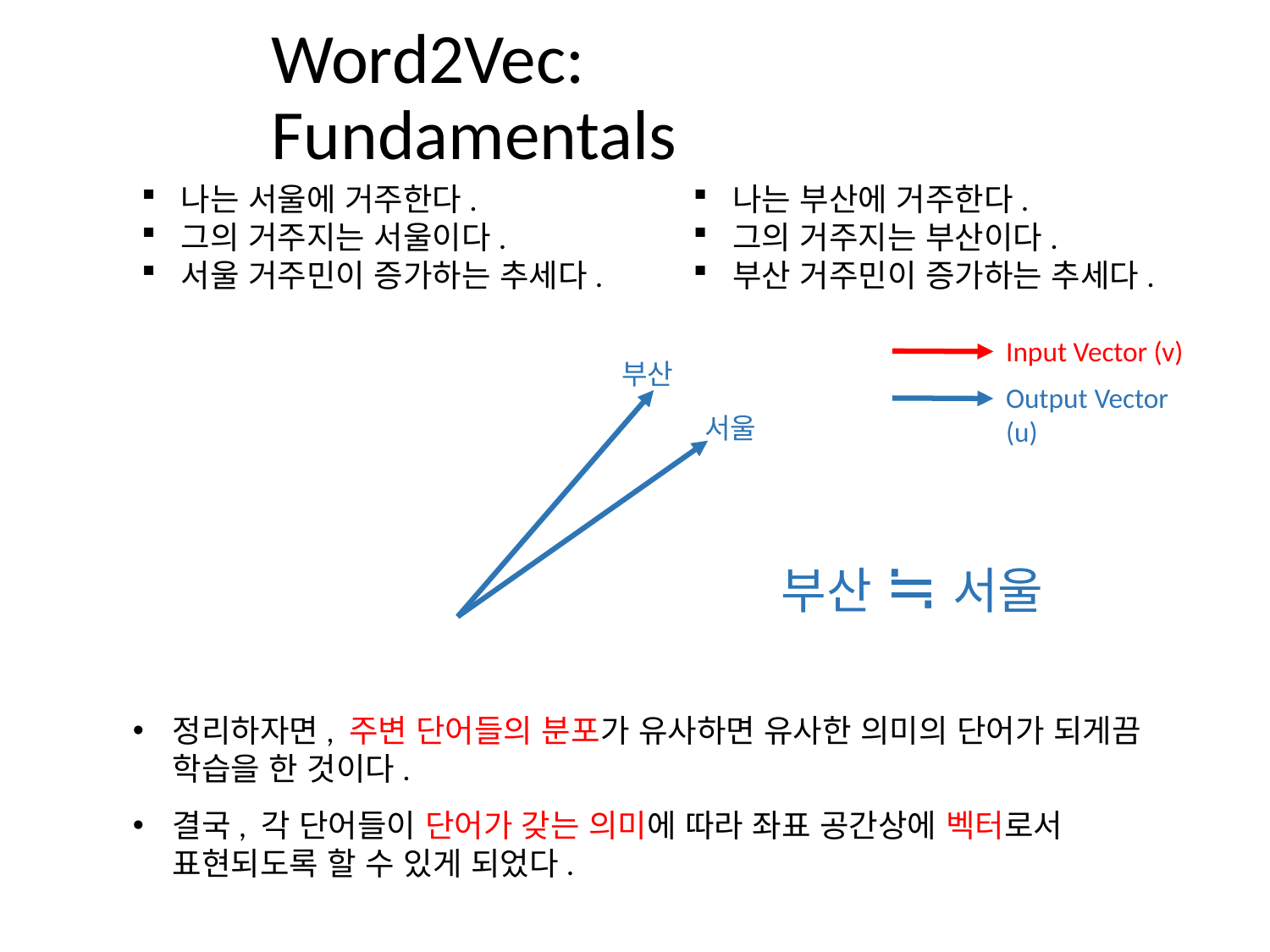

Word2Vec: Fundamentals
나는 부산에 거주한다.
그의 거주지는 부산이다.
부산 거주민이 증가하는 추세다.
나는 서울에 거주한다.
그의 거주지는 서울이다.
서울 거주민이 증가하는 추세다.
Input Vector (v)
부산
Output Vector (u)
서울
부산 ≒ 서울
정리하자면, 주변 단어들의 분포가 유사하면 유사한 의미의 단어가 되게끔 학습을 한 것이다.

결국, 각 단어들이 단어가 갖는 의미에 따라 좌표 공간상에 벡터로서 표현되도록 할 수 있게 되었다.